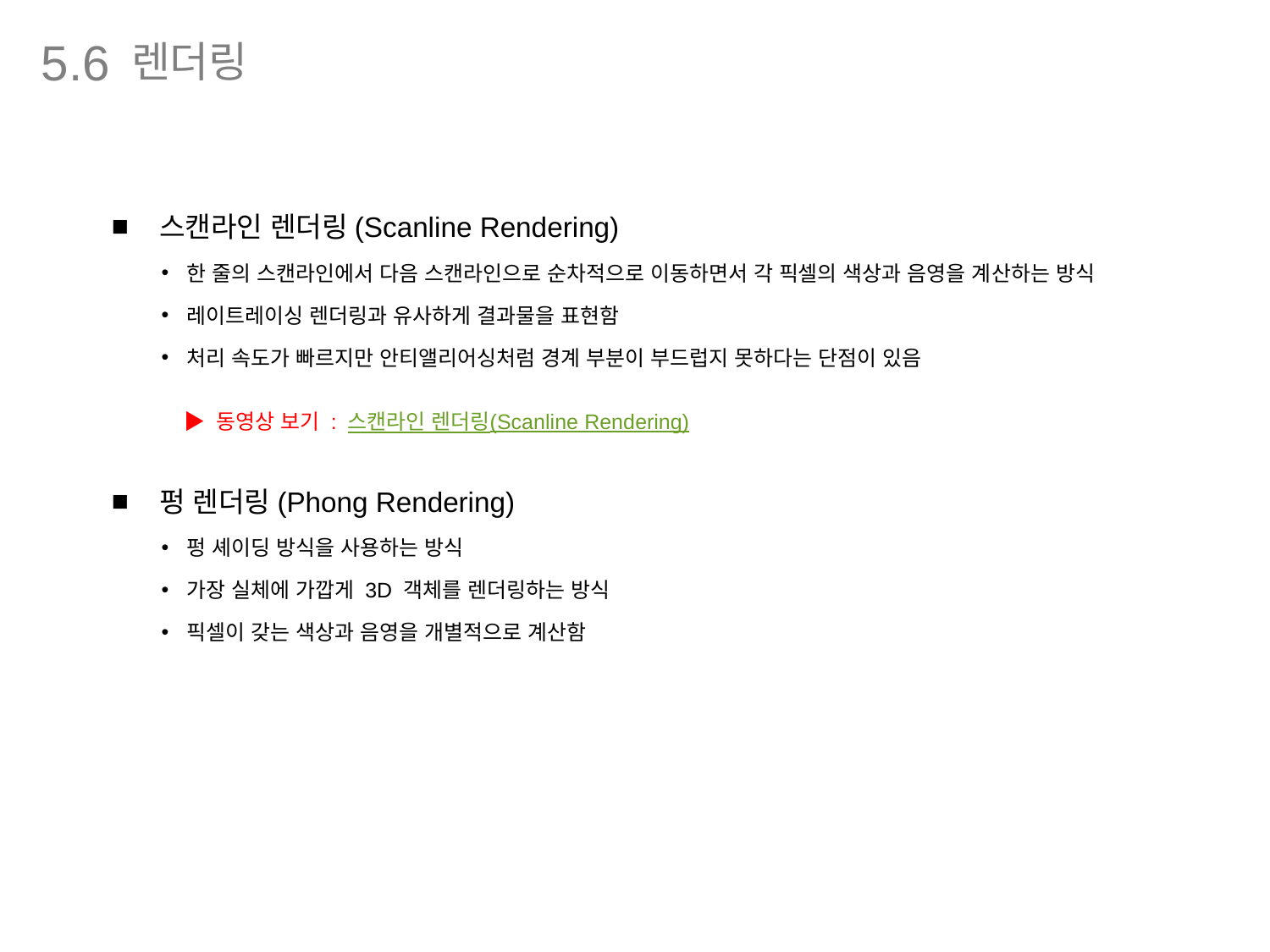

렌더링
5.6
스캔라인 렌더링(Scanline Rendering)
한 줄의 스캔라인에서 다음 스캔라인으로 순차적으로 이동하면서 각 픽셀의 색상과 음영을 계산하는 방식
레이트레이싱 렌더링과 유사하게 결과물을 표현함
처리 속도가 빠르지만 안티앨리어싱처럼 경계 부분이 부드럽지 못하다는 단점이 있음

펑 렌더링(Phong Rendering)
펑 셰이딩 방식을 사용하는 방식
가장 실체에 가깝게 3D 객체를 렌더링하는 방식
픽셀이 갖는 색상과 음영을 개별적으로 계산함
▶ 동영상 보기 : 스캔라인 렌더링(Scanline Rendering)